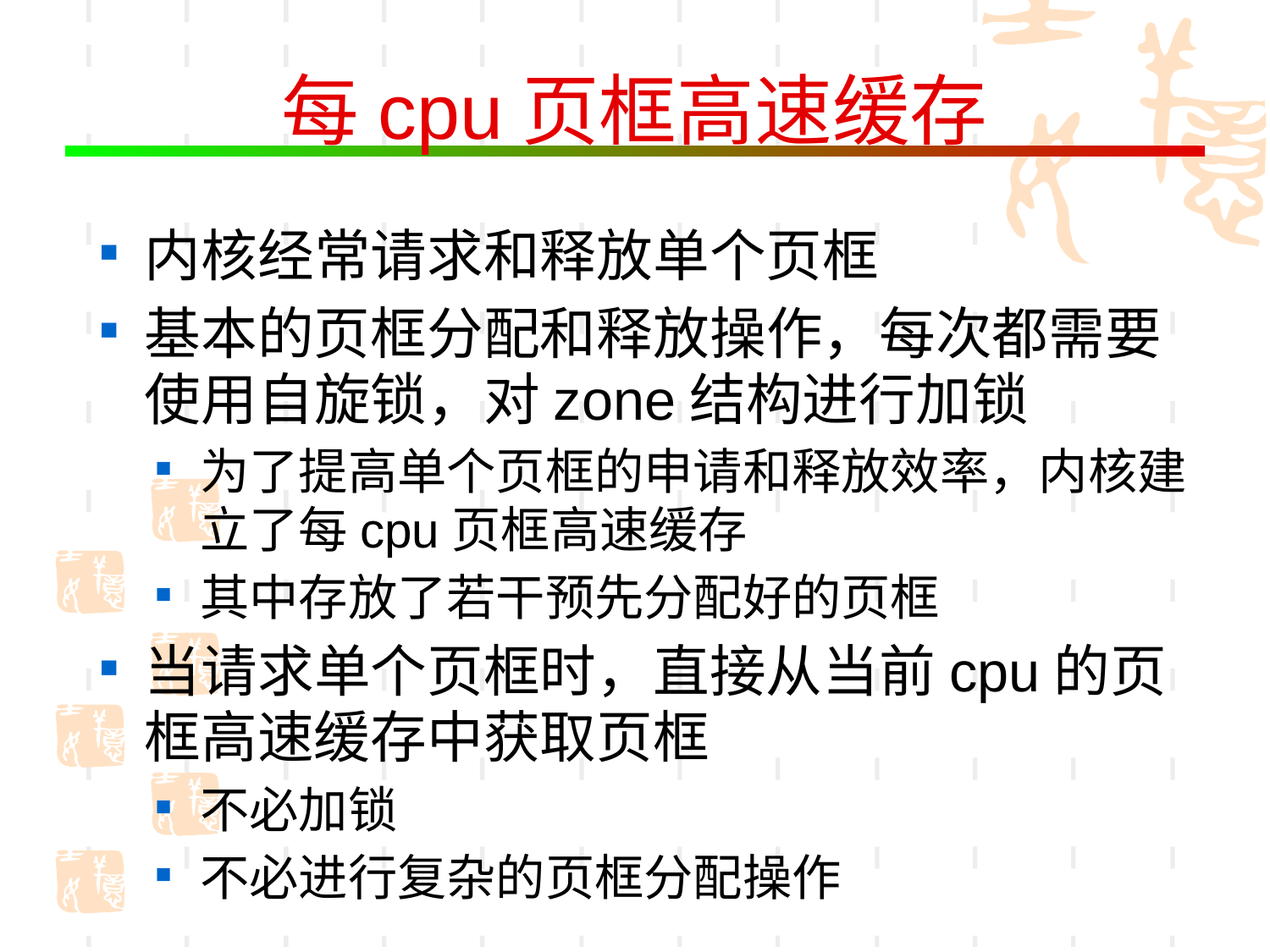

# 每cpu页框高速缓存
内核经常请求和释放单个页框
基本的页框分配和释放操作，每次都需要使用自旋锁，对zone结构进行加锁
为了提高单个页框的申请和释放效率，内核建立了每cpu页框高速缓存
其中存放了若干预先分配好的页框
当请求单个页框时，直接从当前cpu的页框高速缓存中获取页框
不必加锁
不必进行复杂的页框分配操作